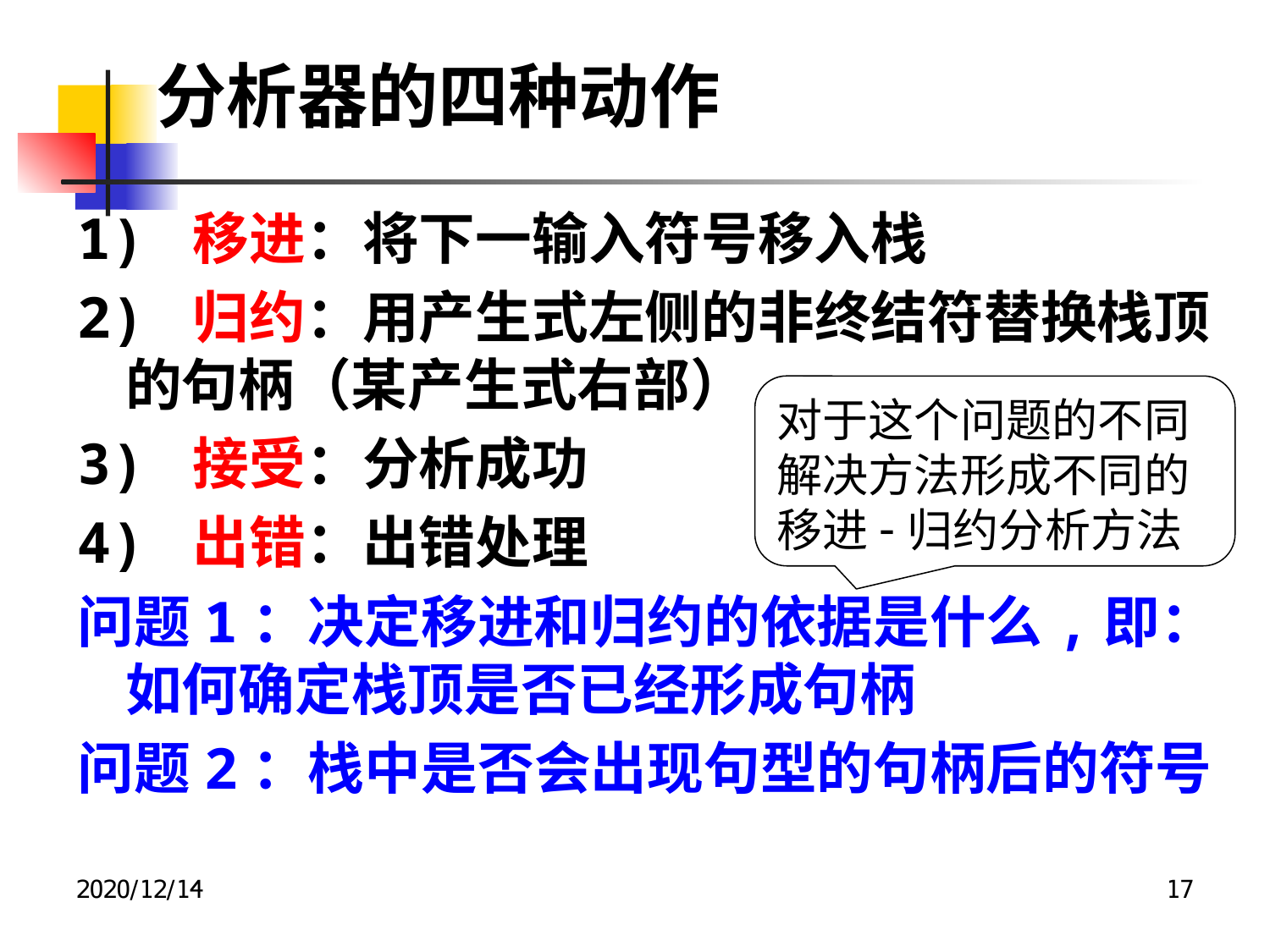

分析器的四种动作
1) 移进：将下一输入符号移入栈
2) 归约：用产生式左侧的非终结符替换栈顶的句柄（某产生式右部）
3) 接受：分析成功
4) 出错：出错处理
问题1：决定移进和归约的依据是什么,即：如何确定栈顶是否已经形成句柄
问题2：栈中是否会出现句型的句柄后的符号

对于这个问题的不同解决方法形成不同的移进-归约分析方法
2020/12/14
17